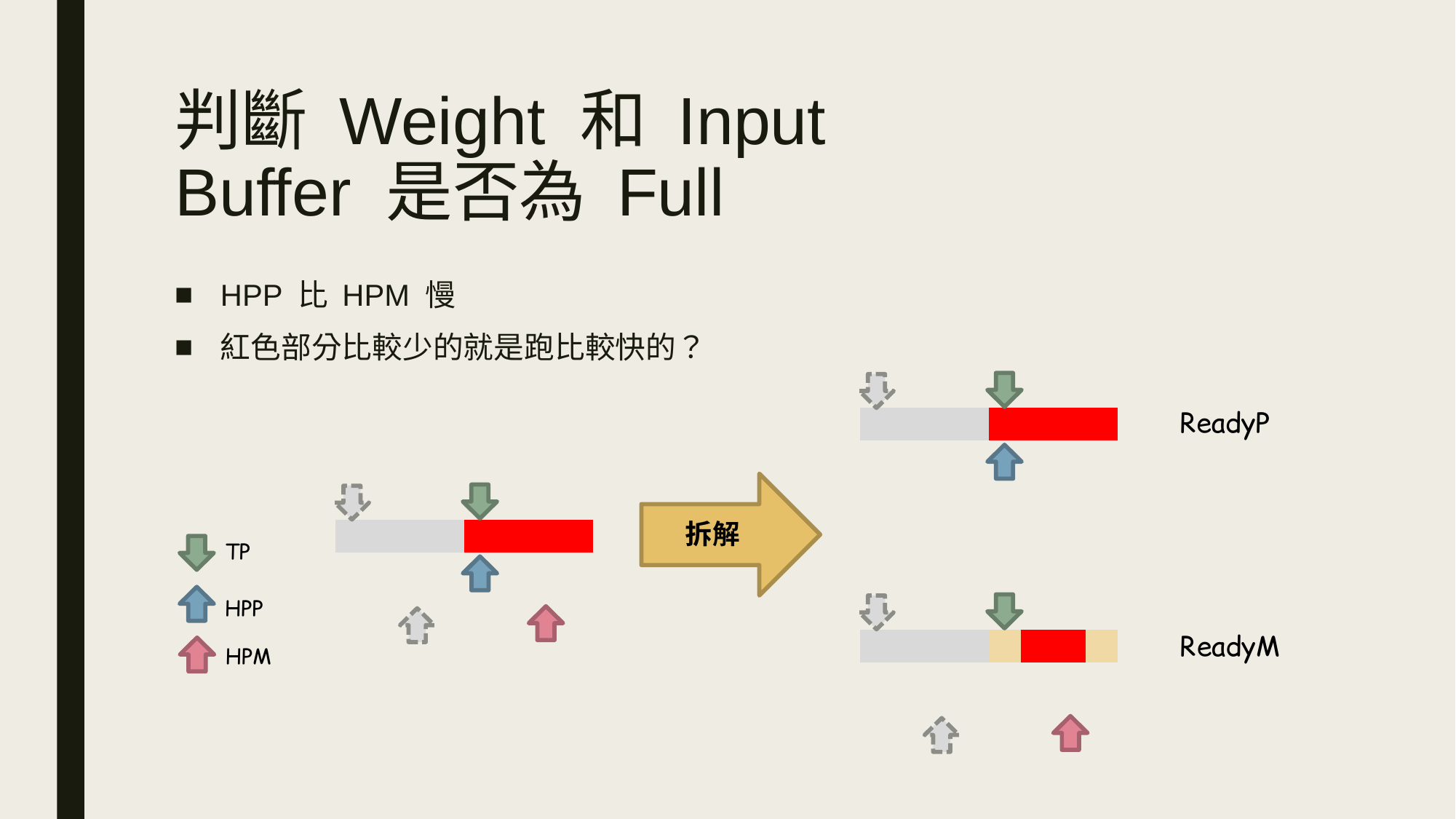

# 判斷 Weight 和 Input Buffer 是否為 Full
HPP 比 HPM 慢
紅色部分比較少的就是跑比較快的？

ReadyP
|  |  |  |  |
| --- | --- | --- | --- |
|  |  |  |  |
| --- | --- | --- | --- |

拆解
|  |  |  |  |
| --- | --- | --- | --- |
|  |  |  |  |
| --- | --- | --- | --- |
TP

HPP

ReadyM
|  |  |  |  |
| --- | --- | --- | --- |
|  |  |  |  |
| --- | --- | --- | --- |

HPM